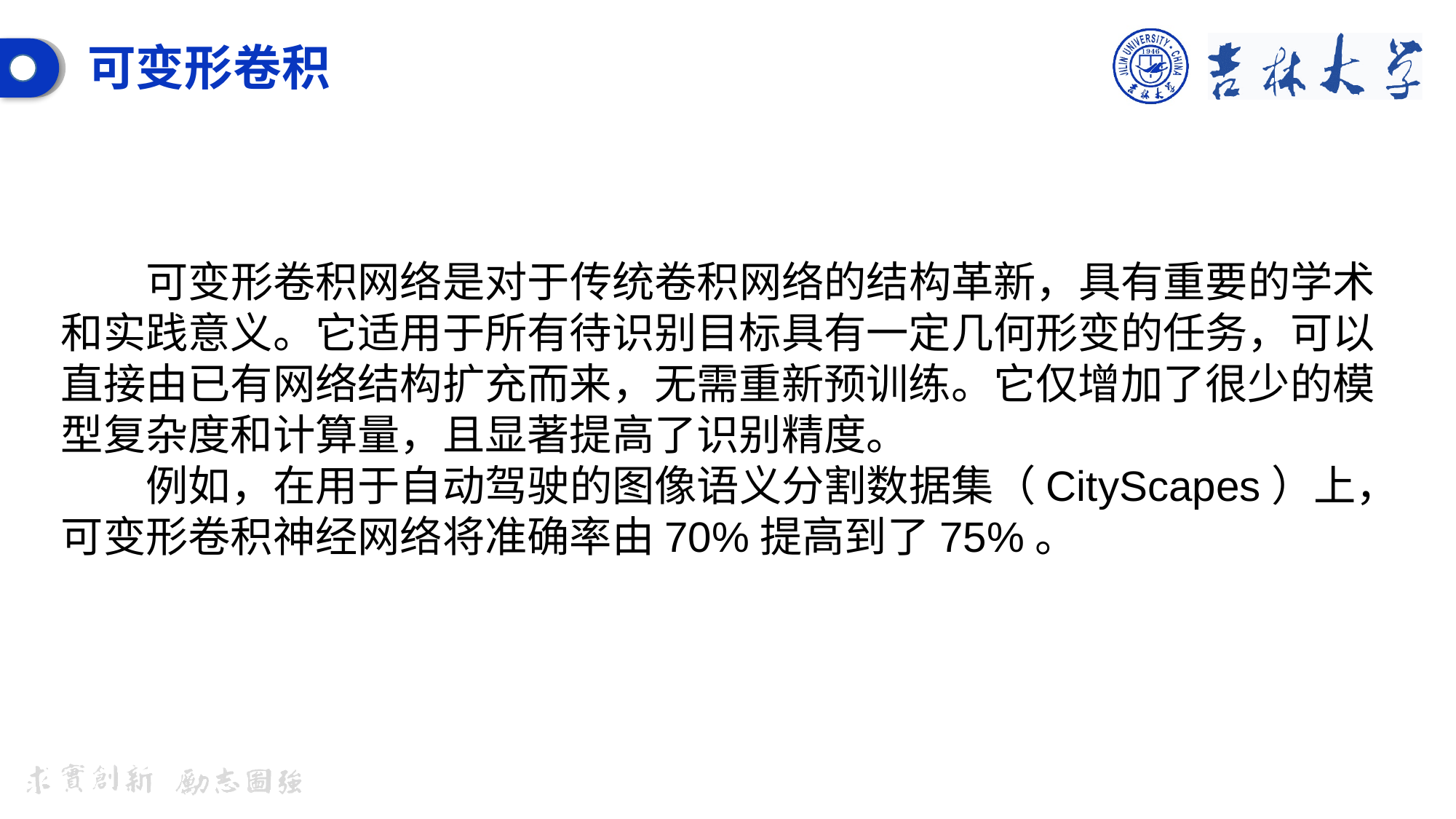

可变形卷积
可变形卷积网络是对于传统卷积网络的结构革新，具有重要的学术和实践意义。它适用于所有待识别目标具有一定几何形变的任务，可以直接由已有网络结构扩充而来，无需重新预训练。它仅增加了很少的模型复杂度和计算量，且显著提高了识别精度。
例如，在用于自动驾驶的图像语义分割数据集（CityScapes）上，可变形卷积神经网络将准确率由70%提高到了75%。